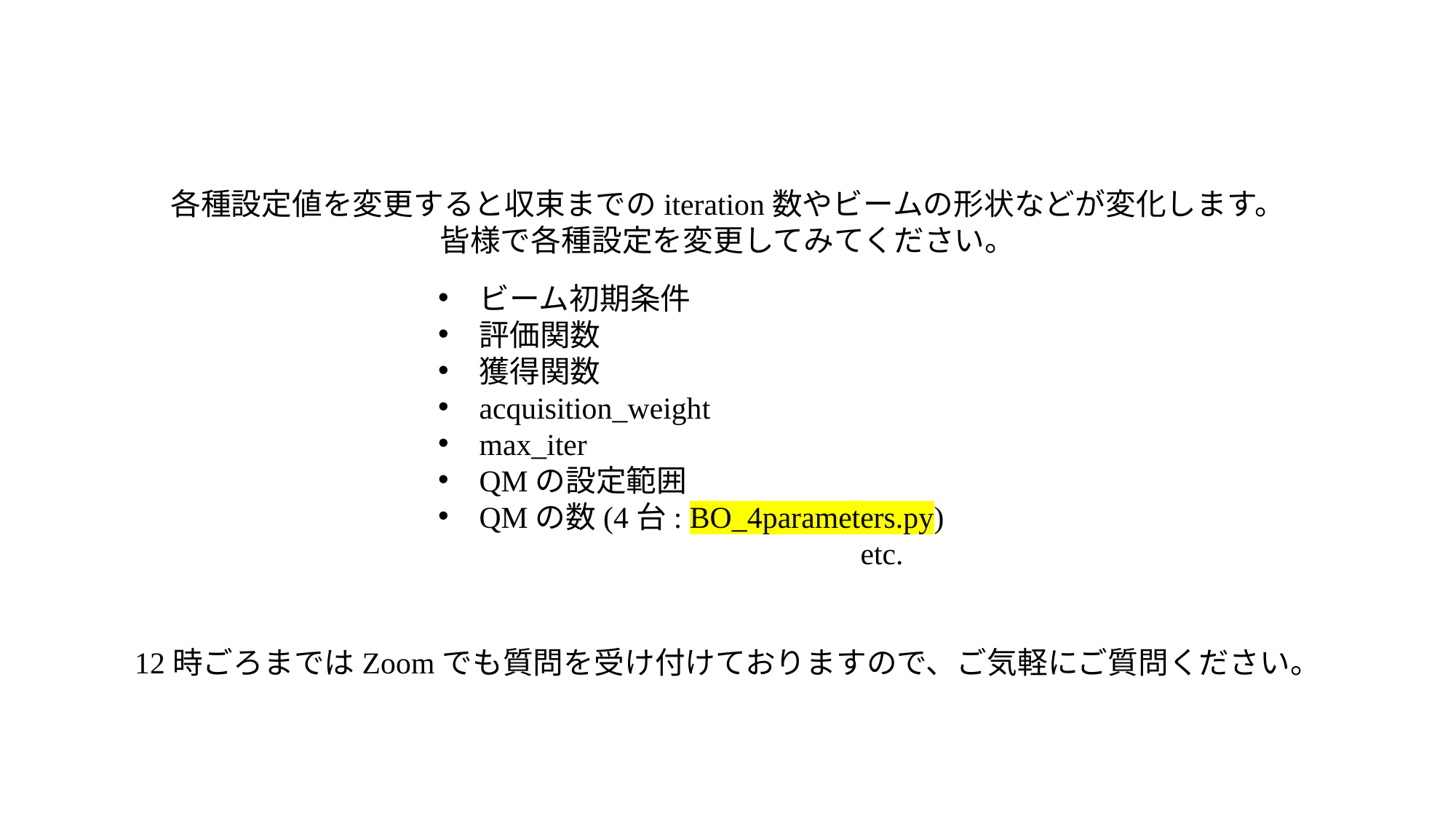

各種設定値を変更すると収束までのiteration数やビームの形状などが変化します。
皆様で各種設定を変更してみてください。

ビーム初期条件
評価関数
獲得関数
acquisition_weight
max_iter
QMの設定範囲
QMの数(4台: BO_4parameters.py)
			　　    etc.

12時ごろまではZoomでも質問を受け付けておりますので、ご気軽にご質問ください。